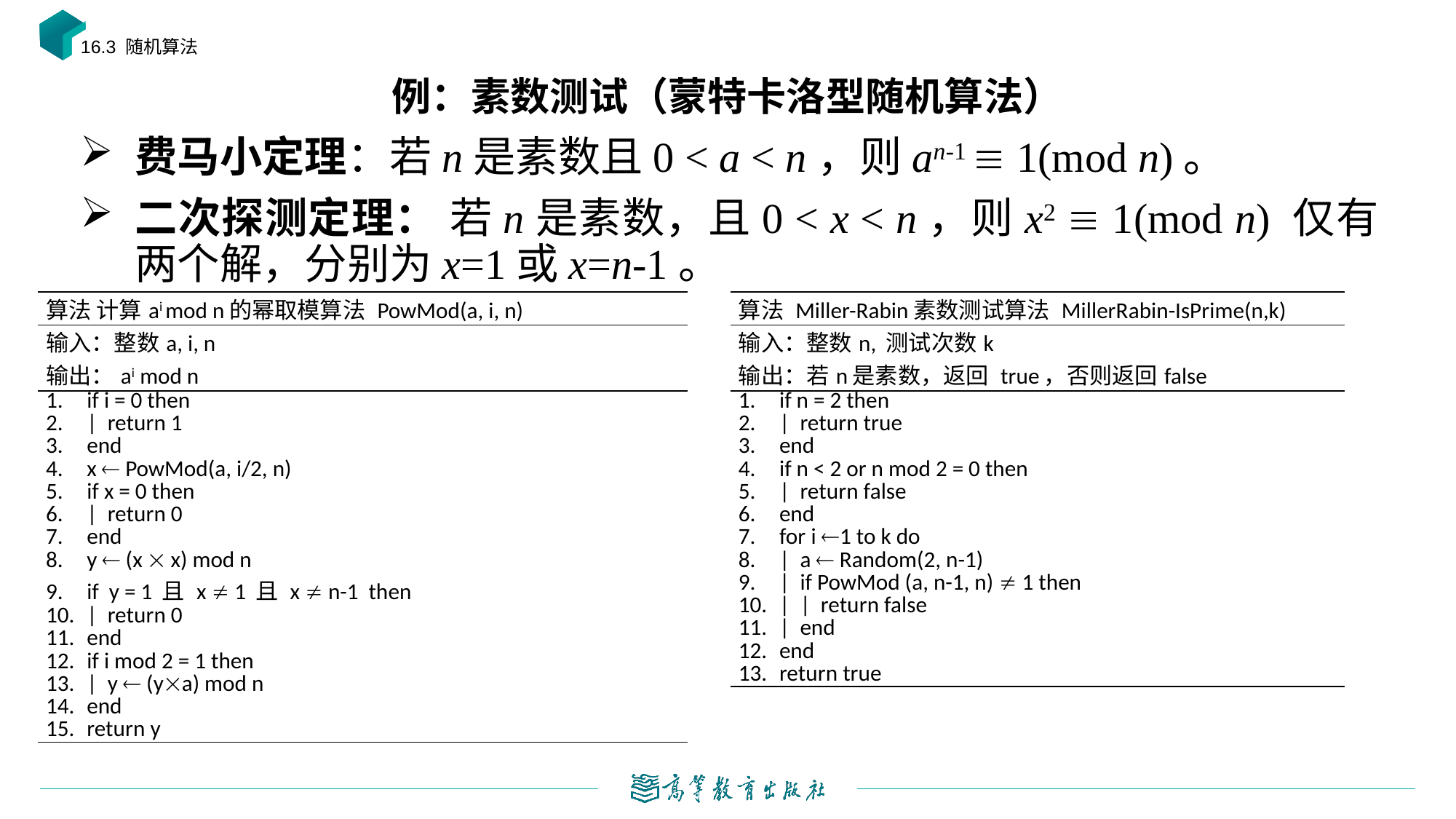

16.3 随机算法
# 例：素数测试（蒙特卡洛型随机算法）
费马小定理：若n是素数且0 < a < n，则an-1 ≡ 1(mod n)。
二次探测定理： 若n是素数，且0 < x < n，则x2 ≡ 1(mod n) 仅有两个解，分别为x=1或x=n-1。

| 算法 计算ai mod n的幂取模算法 PowMod(a, i, n) |
| --- |
| 输入：整数a, i, n 输出：ai mod n |
| if i = 0 then | return 1 end x ← PowMod(a, i/2, n) if x = 0 then | return 0 end y ← (x × x) mod n if y = 1 且 x ≠ 1 且 x ≠ n-1 then | return 0 end if i mod 2 = 1 then | y ← (y×a) mod n end return y |
| 算法 Miller-Rabin素数测试算法 MillerRabin-IsPrime(n,k) |
| --- |
| 输入：整数n, 测试次数k 输出：若n是素数，返回 true，否则返回false |
| if n = 2 then | return true end if n < 2 or n mod 2 = 0 then | return false end for i ←1 to k do | a ← Random(2, n-1) | if PowMod (a, n-1, n) ≠ 1 then | | return false | end end return true |